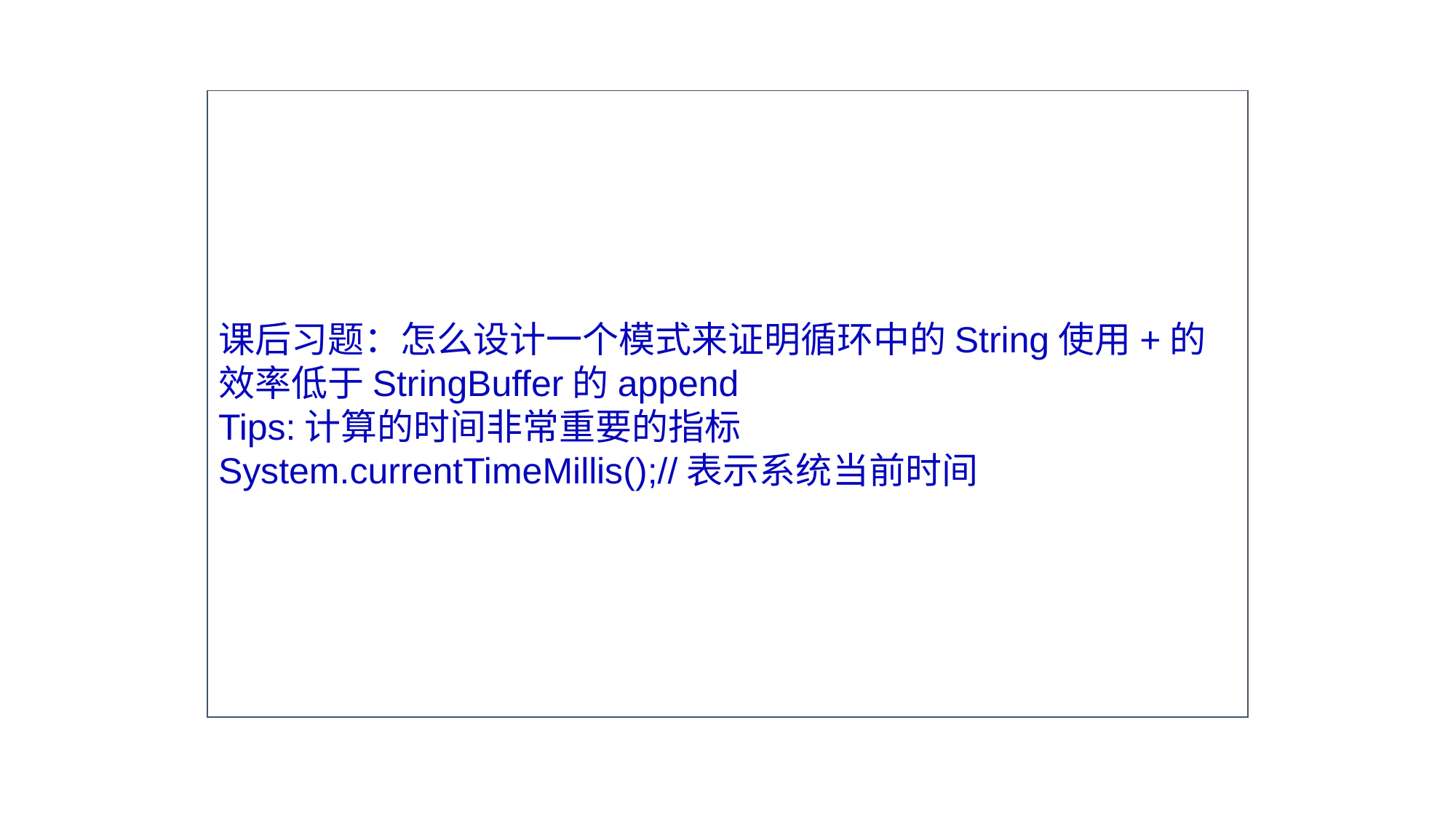

课后习题：怎么设计一个模式来证明循环中的String使用+的效率低于StringBuffer的append
Tips:计算的时间非常重要的指标
System.currentTimeMillis();//表示系统当前时间